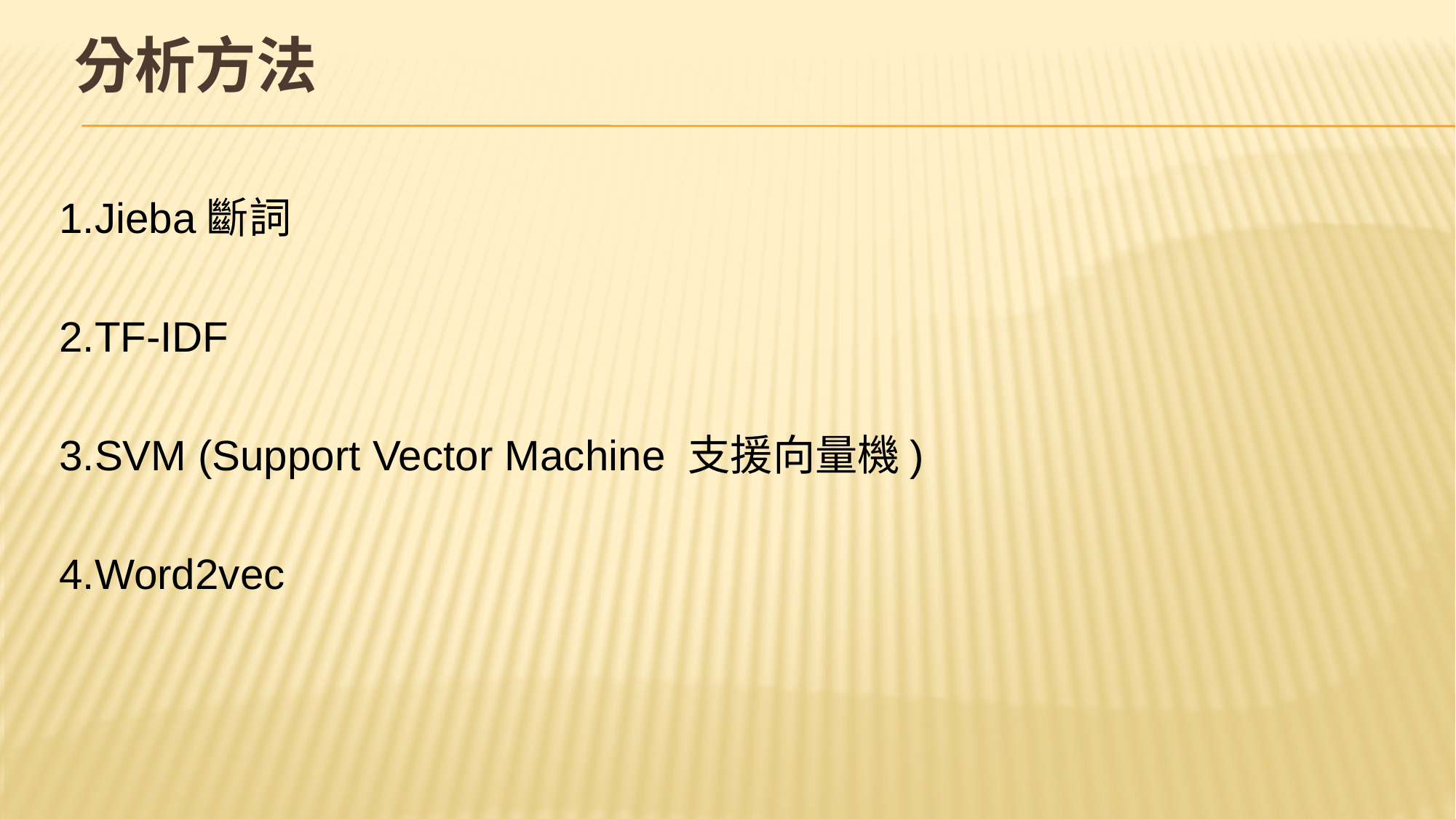

分析方法
1.Jieba斷詞

2.TF-IDF

3.SVM (Support Vector Machine 支援向量機)

4.Word2vec